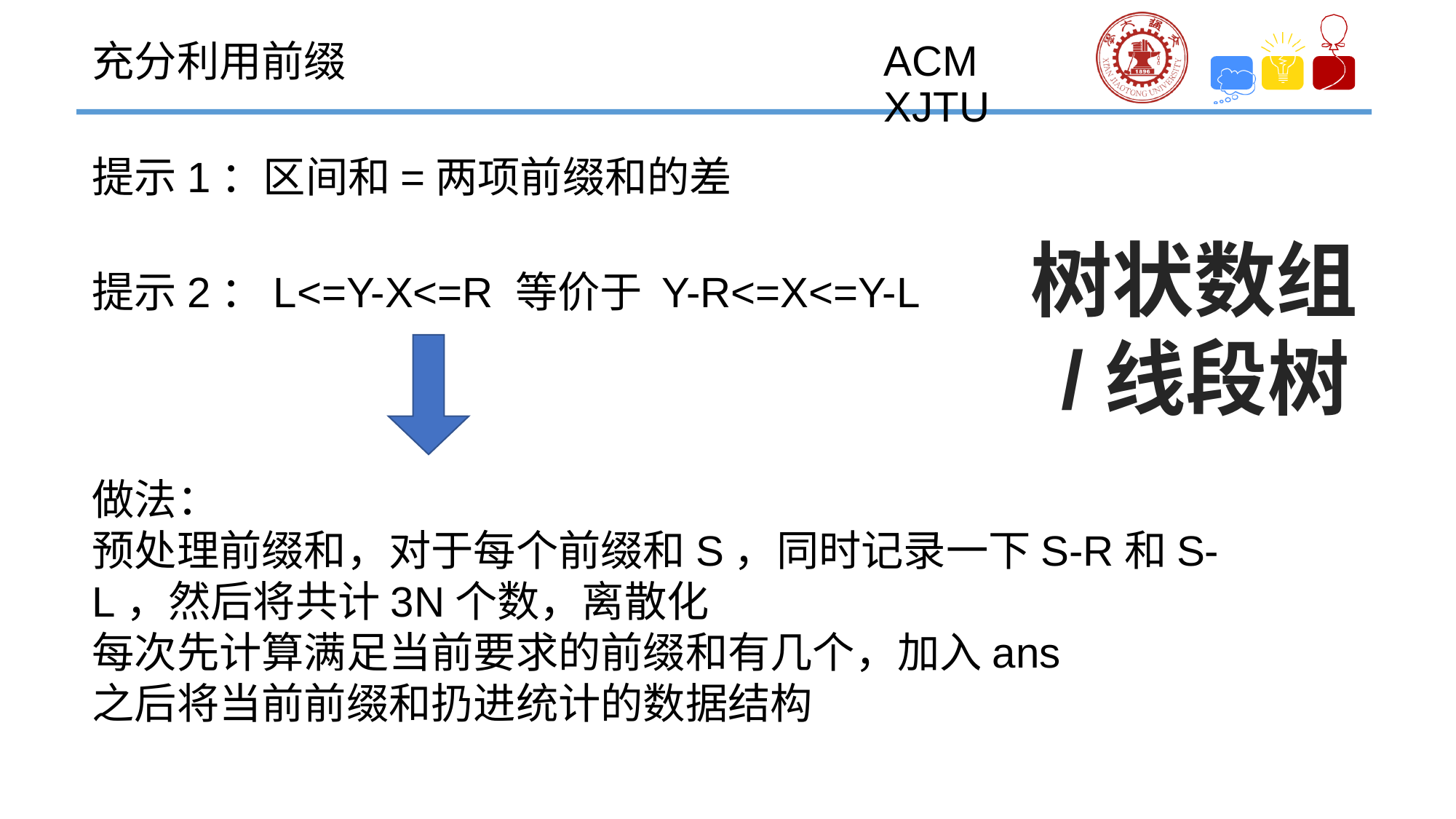

充分利用前缀
提示1：区间和=两项前缀和的差
树状数组
 /线段树
提示2：L<=Y-X<=R 等价于 Y-R<=X<=Y-L

做法：
预处理前缀和，对于每个前缀和S，同时记录一下S-R和S-L，然后将共计3N个数，离散化
每次先计算满足当前要求的前缀和有几个，加入ans
之后将当前前缀和扔进统计的数据结构